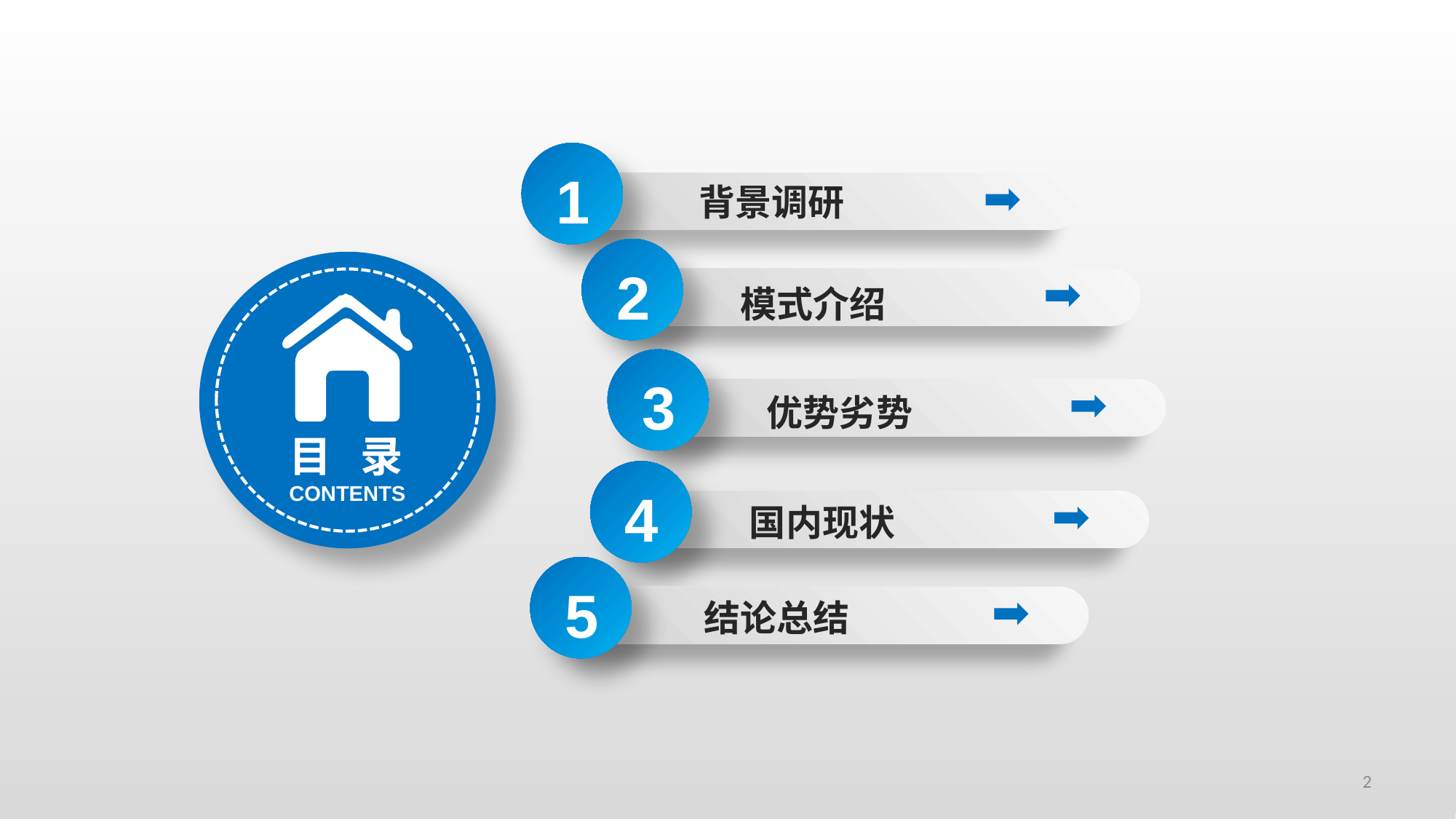

背景调研

1

    模式介绍
2

    优势劣势
3

目   录
CONTENTS

    国内现状

4

    结论总结
5

2